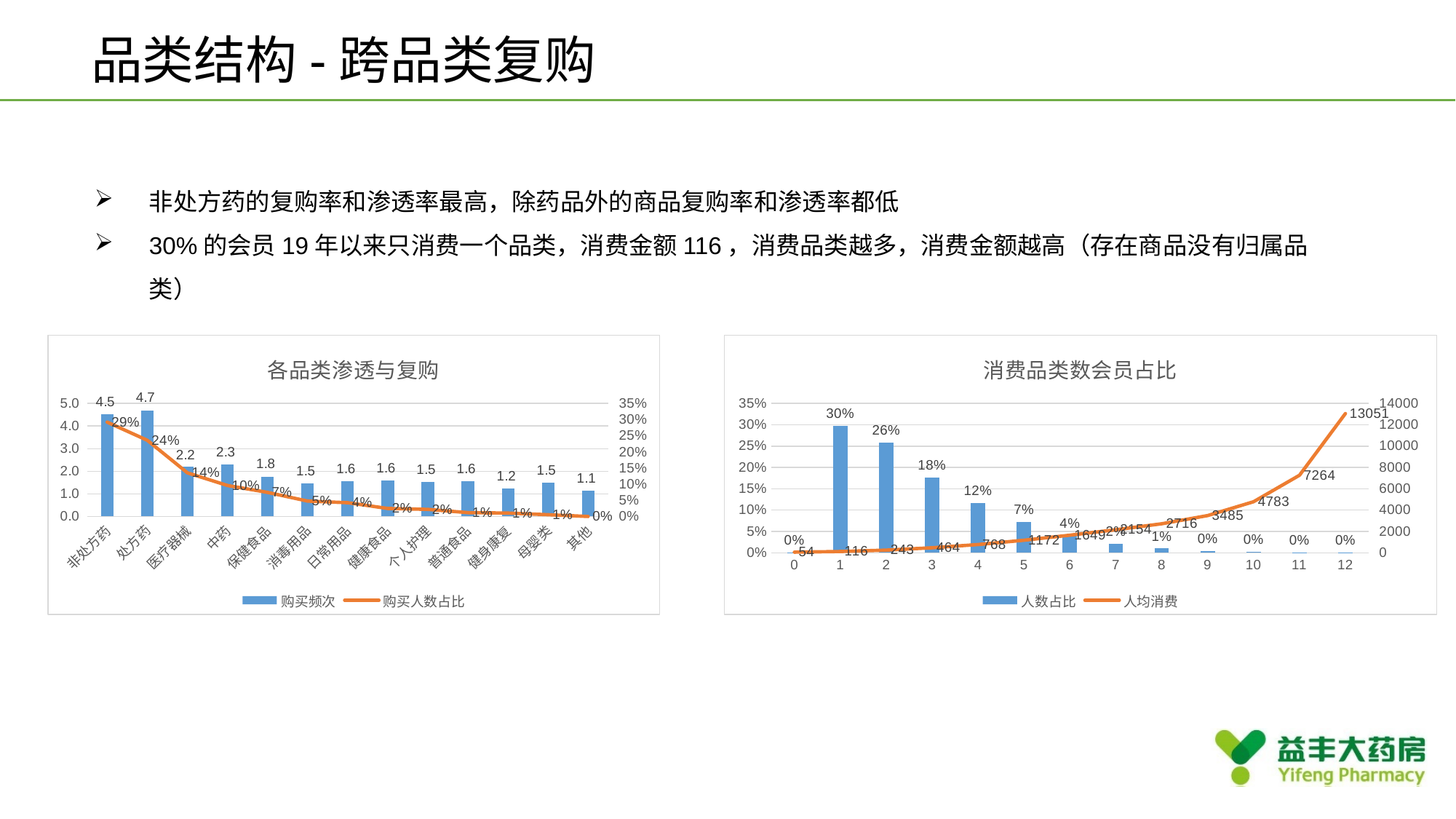

品类结构-跨品类复购
非处方药的复购率和渗透率最高，除药品外的商品复购率和渗透率都低
30%的会员19年以来只消费一个品类，消费金额116，消费品类越多，消费金额越高（存在商品没有归属品类）

### Chart: 各品类渗透与复购

| Category | 购买频次 | 购买人数占比 |
|---|---|---|
| 非处方药 | 4.53 | 0.29217225667671776 |
| 处方药 | 4.7 | 0.23601441441461404 |
| 医疗器械 | 2.19 | 0.13529513904253032 |
| 中药 | 2.3099999999999987 | 0.09595364221636803 |
| 保健食品 | 1.77 | 0.07468279024791853 |
| 消毒用品 | 1.48 | 0.04780674872623263 |
| 日常用品 | 1.56 | 0.04269572756704227 |
| 健康食品 | 1.59 | 0.024892626637482377 |
| 个人护理 | 1.53 | 0.022073844399014757 |
| 普通食品 | 1.56 | 0.012034677399420903 |
| 健身康复 | 1.23 | 0.010695875820334703 |
| 母婴类 | 1.5 | 0.005654043229872201 |
| 其他 | 1.1400000000000001 | 2.8213622452406366e-05 |

### Chart: 消费品类数会员占比

| Category | 人数占比 | 人均消费 |
|---|---|---|
| 0 | 1.2028150683860535e-05 | 54.13 |
| 1 | 0.2976629002517495 | 116.4100000000001 |
| 2 | 0.25827078193804853 | 242.95000000000007 |
| 3 | 0.17635704603053 | 463.9699999999997 |
| 4 | 0.1169445219591931 | 768.1700000000005 |
| 5 | 0.07219438874742451 | 1171.86 |
| 6 | 0.040646203374377375 | 1648.79 |
| 7 | 0.020723977396699206 | 2153.62 |
| 8 | 0.009821135385255662 | 2716.22 |
| 9 | 0.00451454083136172 | 3485.21 |
| 10 | 0.001958558811041365 | 4782.9800000000005 |
| 11 | 0.0007363483496775852 | 7263.72 |
| 12 | 0.00015756877395857344 | 13050.6 |